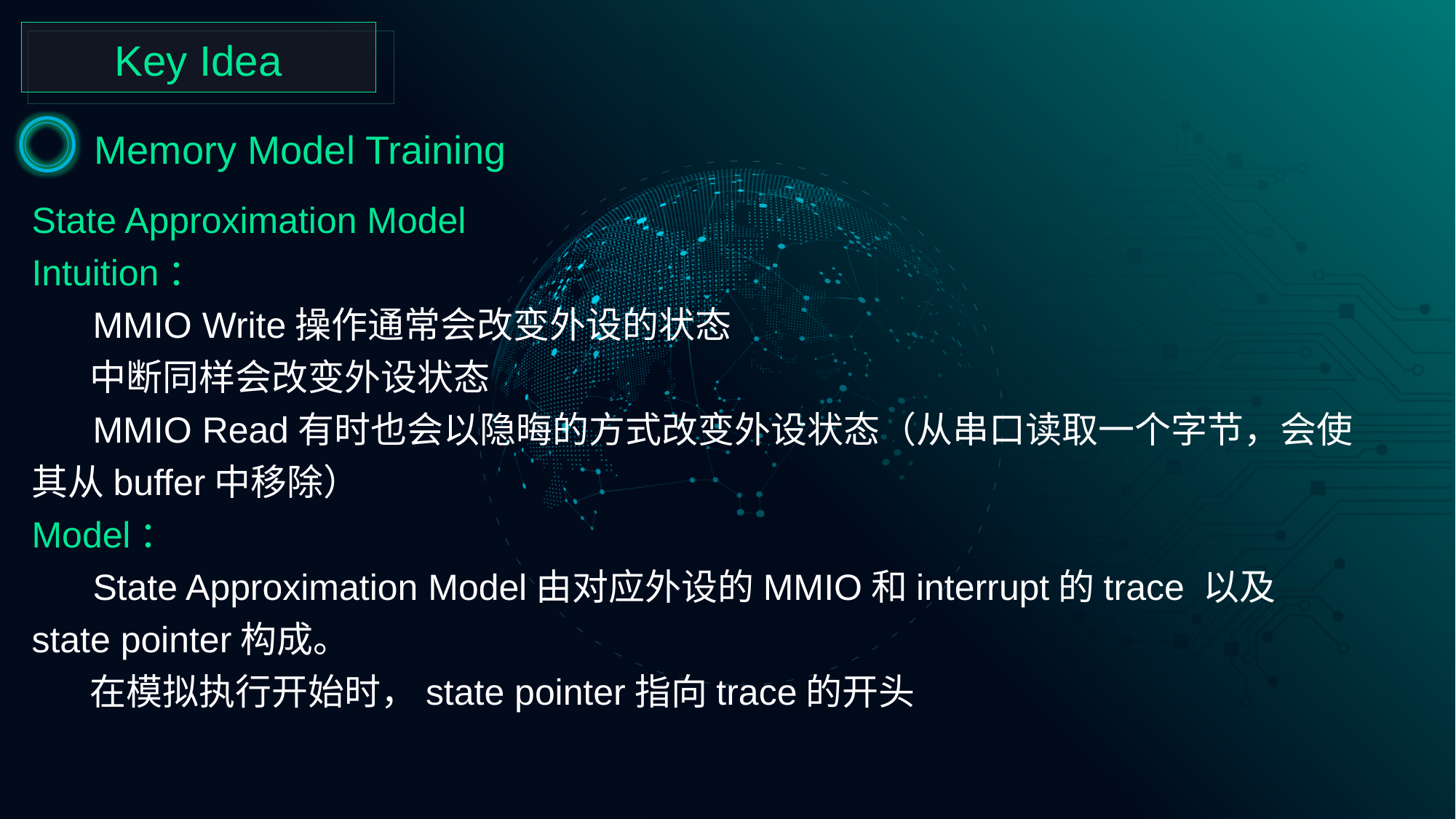

Key Idea

Memory Model Training
State Approximation Model
Intuition：
      MMIO Write操作通常会改变外设的状态
      中断同样会改变外设状态
      MMIO Read有时也会以隐晦的方式改变外设状态（从串口读取一个字节，会使其从buffer中移除）
Model：
      State Approximation Model由对应外设的MMIO和interrupt的trace 以及 state pointer构成。
      在模拟执行开始时，state pointer指向trace的开头